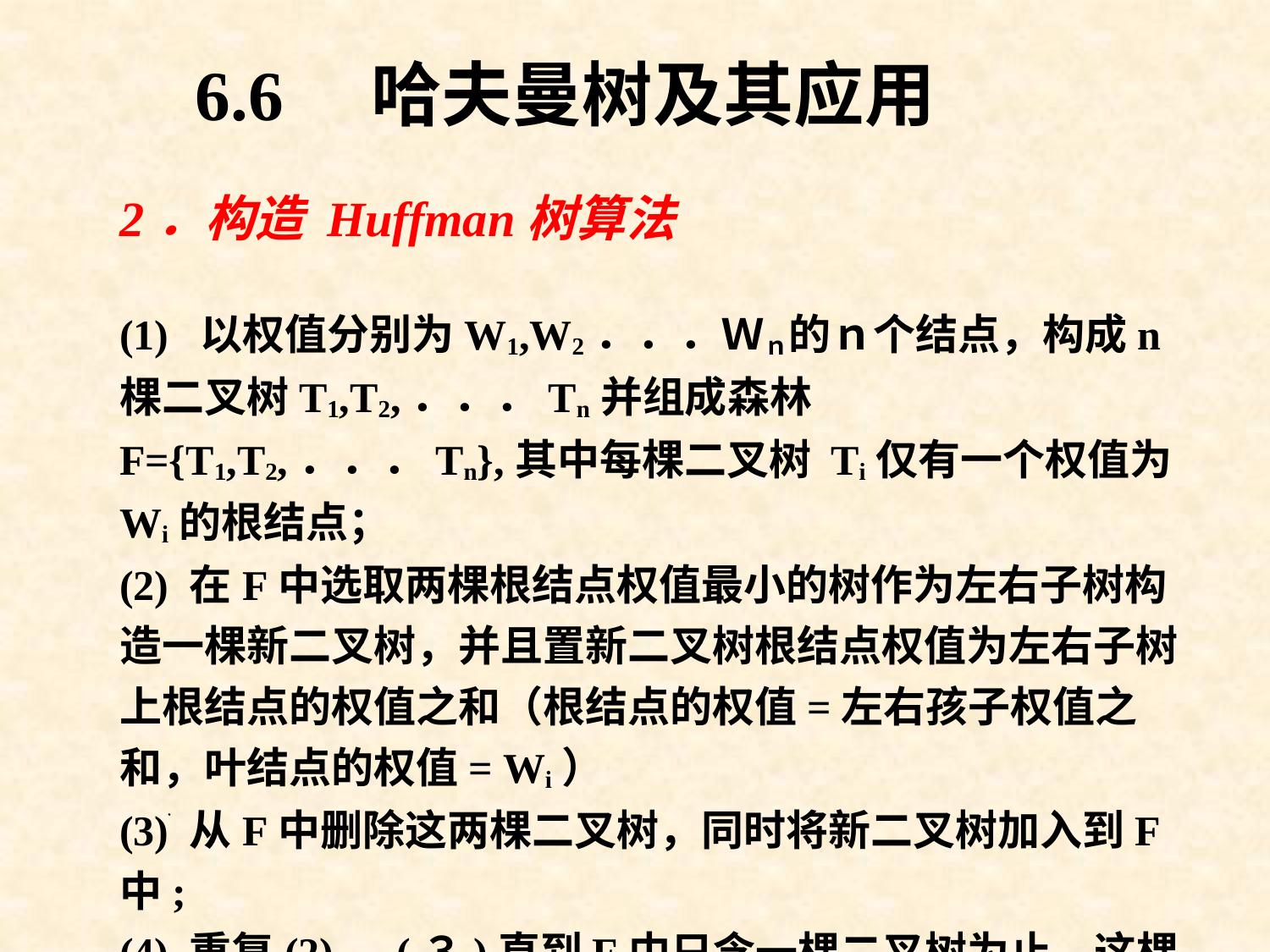

6.6　哈夫曼树及其应用
2．构造 Huffman树算法

(1)  以权值分别为W1,W2．．．Ｗｎ的ｎ个结点，构成n棵二叉树T1,T2,．．．Tn并组成森林F={T1,T2,．．．Tn},其中每棵二叉树 Ti仅有一个权值为 Wi的根结点；
(2) 在F中选取两棵根结点权值最小的树作为左右子树构造一棵新二叉树，并且置新二叉树根结点权值为左右子树上根结点的权值之和（根结点的权值=左右孩子权值之和，叶结点的权值= Wi）
(3) 从F中删除这两棵二叉树，同时将新二叉树加入到F中;
(4) 重复(2)．(３)直到F中只含一棵二叉树为止，这棵二叉树就是Huffman 树。